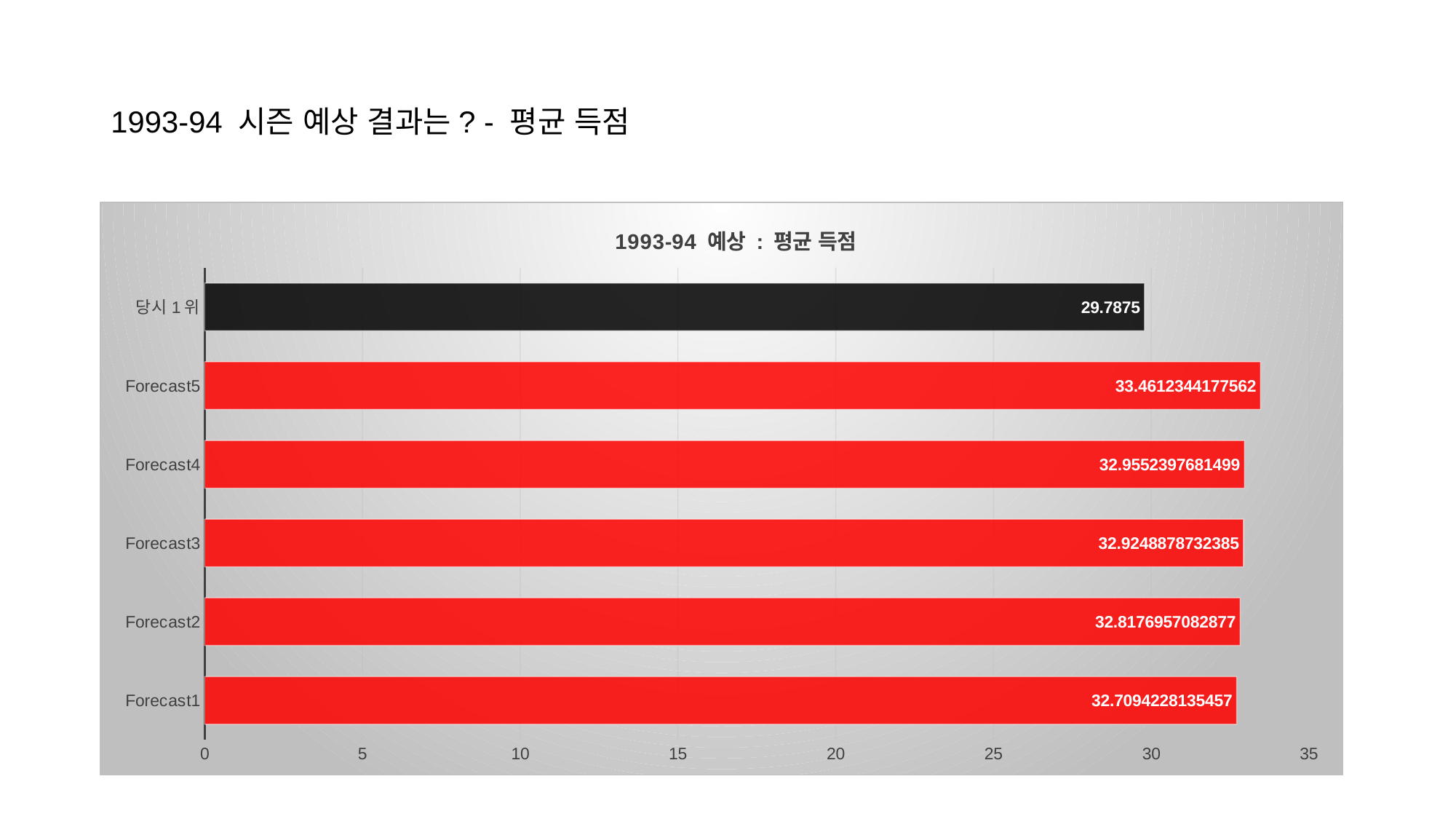

# 1993-94 시즌 예상 결과는? - 평균 득점

### Chart: 1993-94 예상 : 평균 득점

| Category | Avg Points |
|---|---|
| Forecast1 | 32.70942281354565 |
| Forecast2 | 32.817695708287665 |
| Forecast3 | 32.924887873238504 |
| Forecast4 | 32.9552397681499 |
| Forecast5 | 33.46123441775615 |
| 당시1위 | 29.7875 |